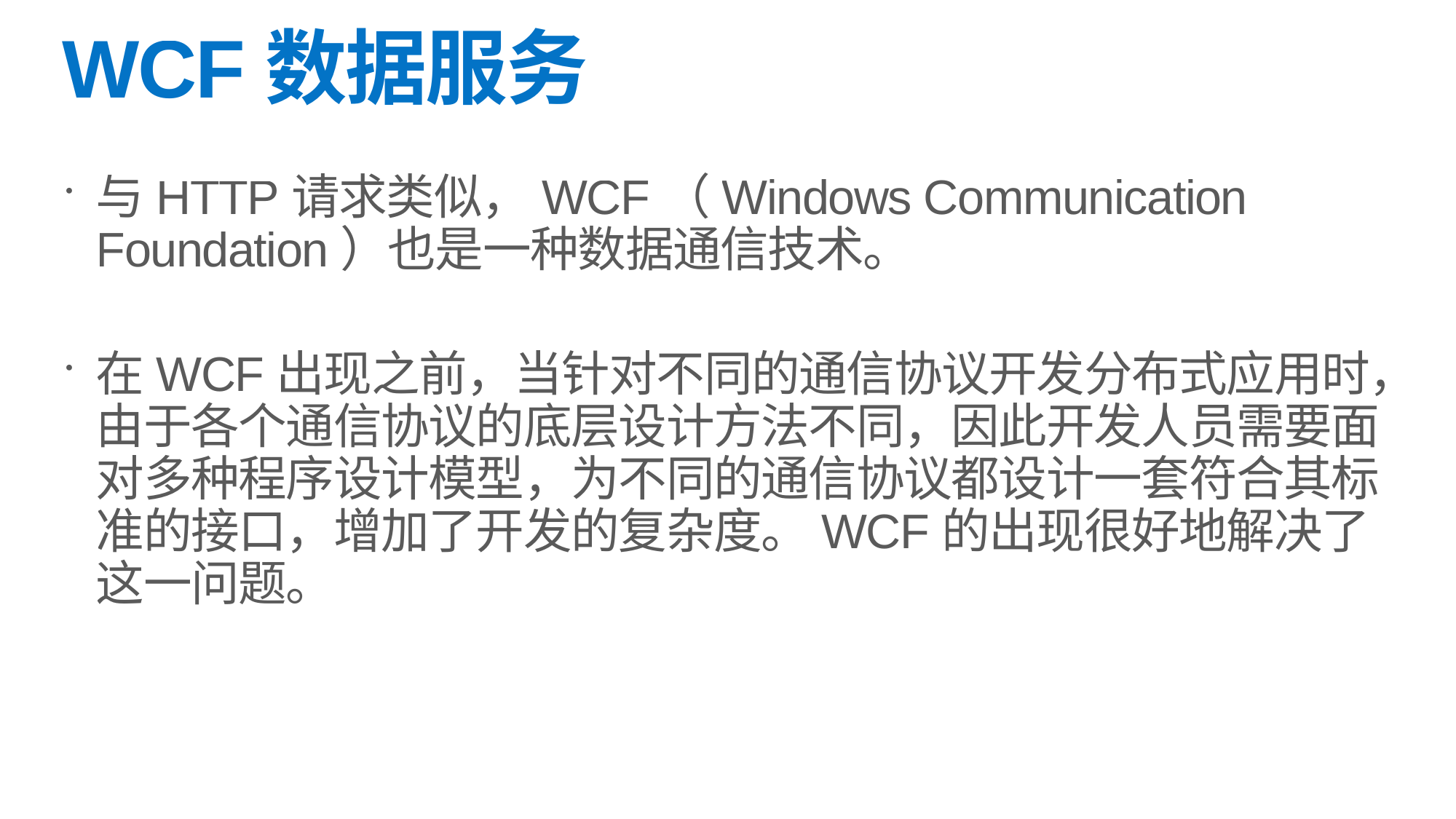

# WCF数据服务
与HTTP请求类似，WCF（Windows Communication Foundation）也是一种数据通信技术。

在WCF出现之前，当针对不同的通信协议开发分布式应用时，由于各个通信协议的底层设计方法不同，因此开发人员需要面对多种程序设计模型，为不同的通信协议都设计一套符合其标准的接口，增加了开发的复杂度。WCF的出现很好地解决了这一问题。